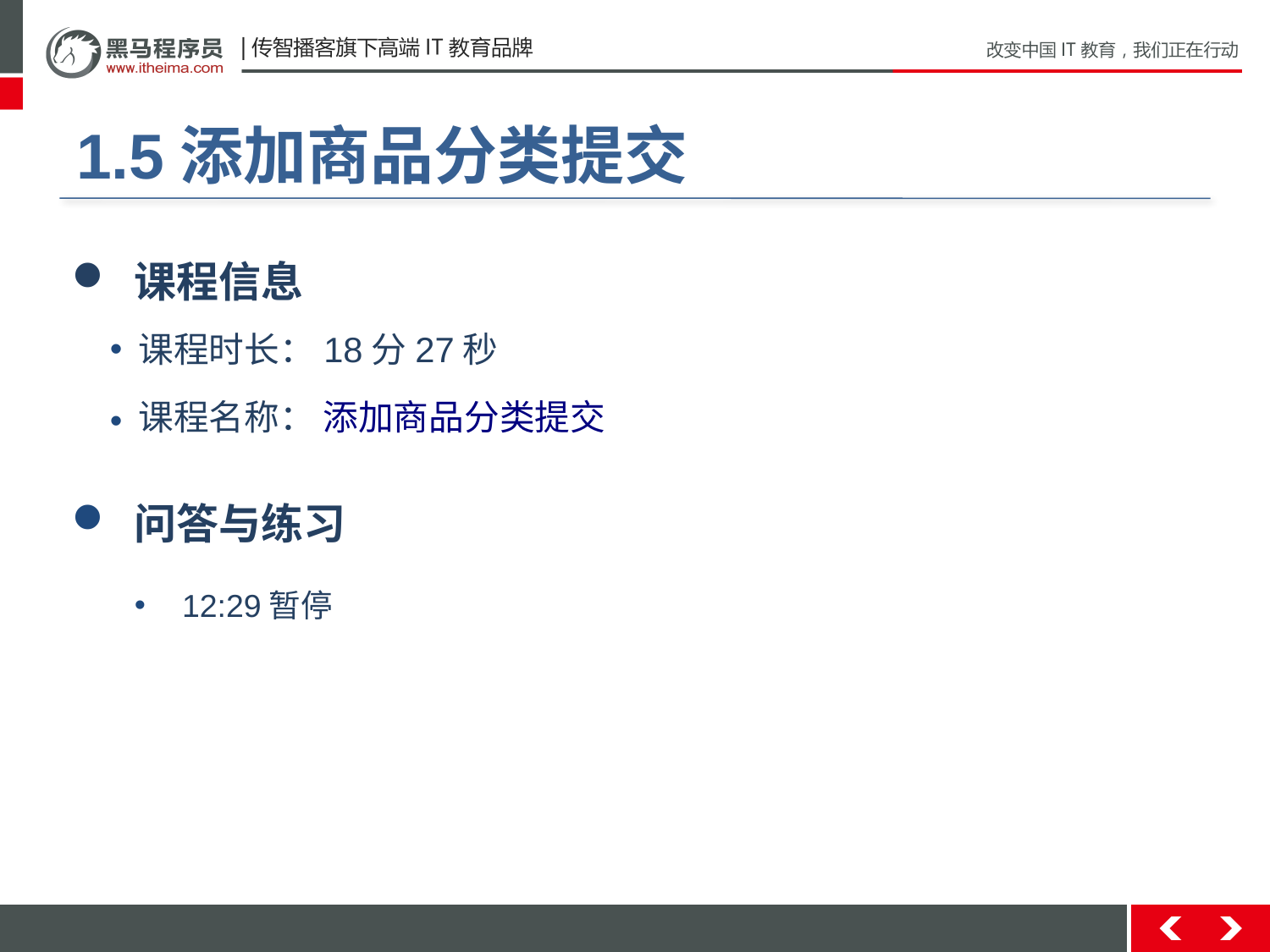

#
1.5添加商品分类提交
 课程信息
 课程时长：18分27秒
 课程名称： 添加商品分类提交
 问答与练习
12:29暂停